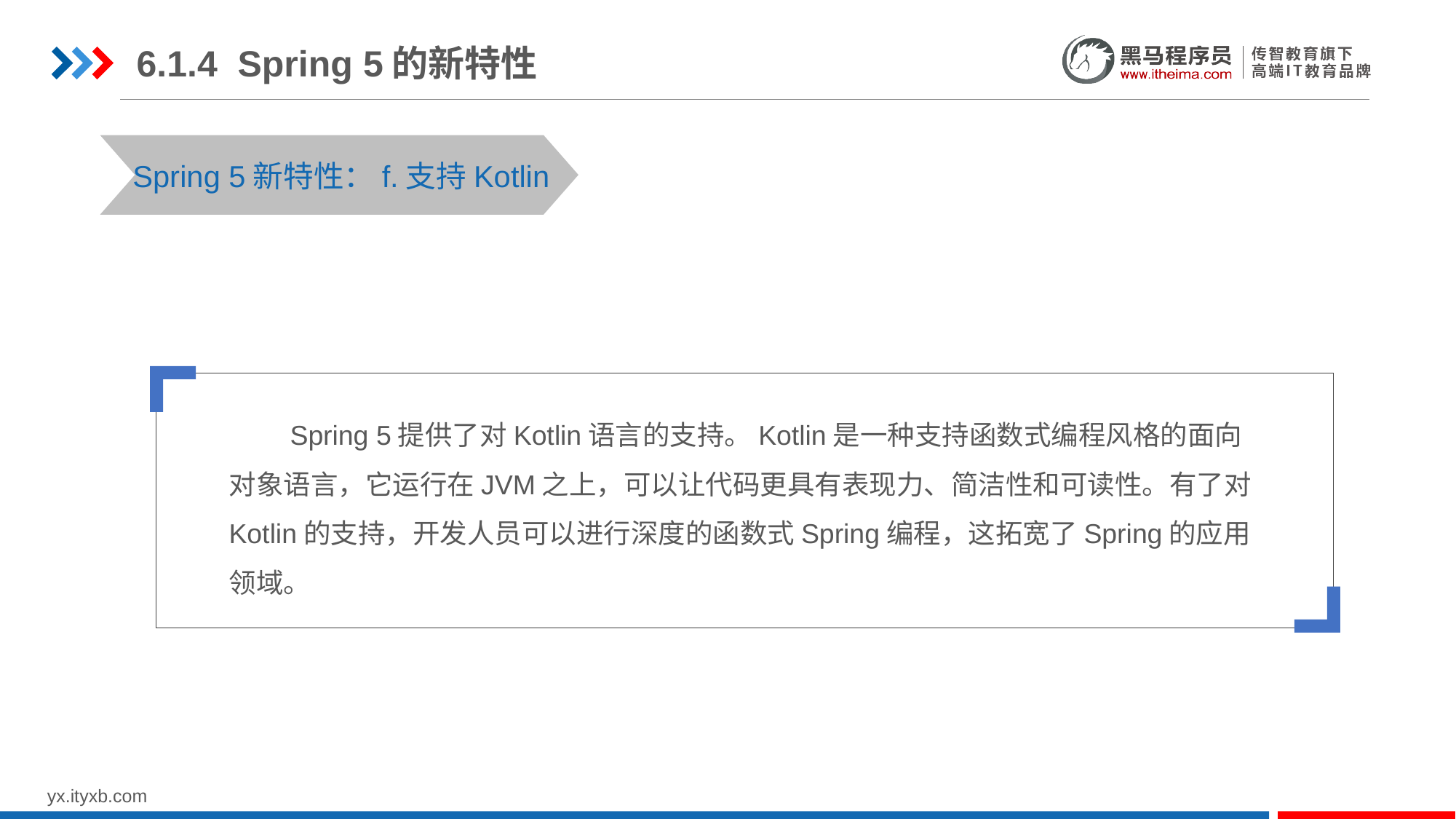

6.1.4  Spring 5的新特性

STEP  01
STEP  03
Spring 5新特性：f.支持Kotlin

        Spring 5提供了对Kotlin语言的支持。Kotlin是一种支持函数式编程风格的面向对象语言，它运行在JVM之上，可以让代码更具有表现力、简洁性和可读性。有了对Kotlin的支持，开发人员可以进行深度的函数式Spring编程，这拓宽了Spring的应用领域。